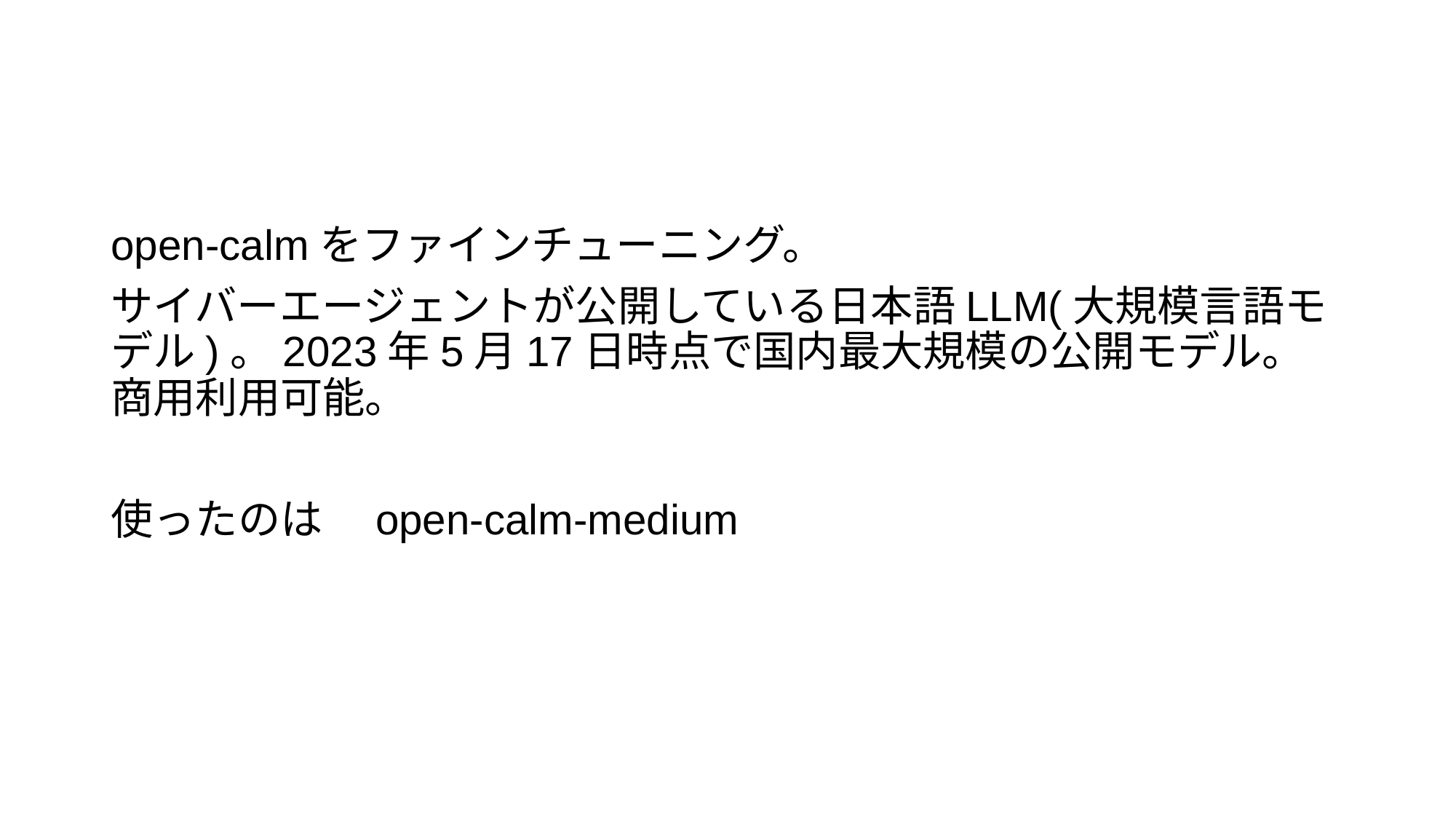

#
open-calmをファインチューニング。
サイバーエージェントが公開している日本語LLM(大規模言語モデル)。2023年5月17日時点で国内最大規模の公開モデル。商用利用可能。

使ったのは　open-calm-medium